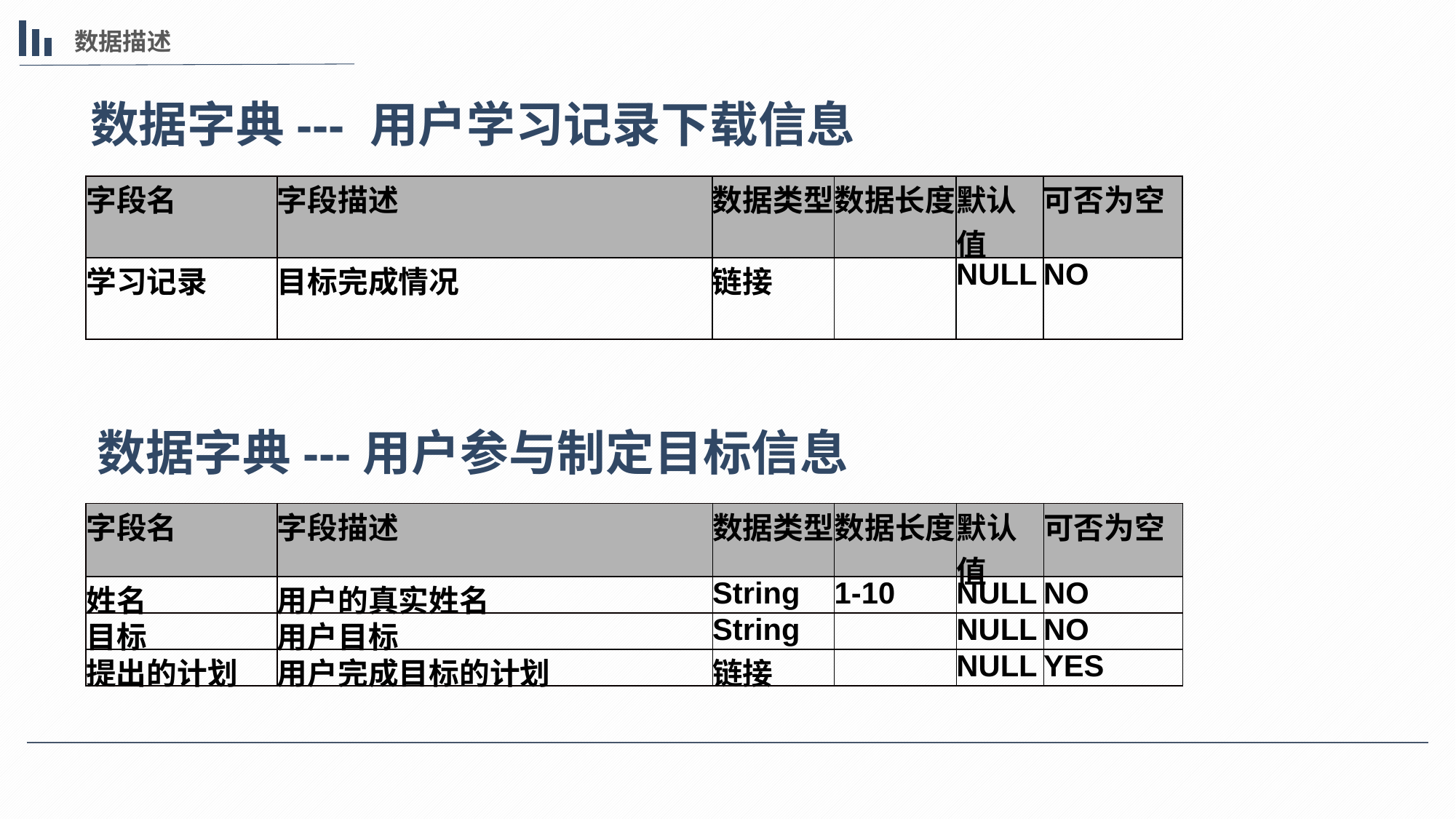

数据描述

数据字典--- 用户学习记录下载信息

| 字段名 | 字段描述 | 数据类型 | 数据长度 | 默认值 | 可否为空 |
| --- | --- | --- | --- | --- | --- |
| 学习记录 | 目标完成情况 | 链接 |  | NULL | NO |
数据字典---用户参与制定目标信息
| 字段名 | 字段描述 | 数据类型 | 数据长度 | 默认值 | 可否为空 |
| --- | --- | --- | --- | --- | --- |
| 姓名 | 用户的真实姓名 | String | 1-10 | NULL | NO |
| 目标 | 用户目标 | String |  | NULL | NO |
| 提出的计划 | 用户完成目标的计划 | 链接 |  | NULL | YES |